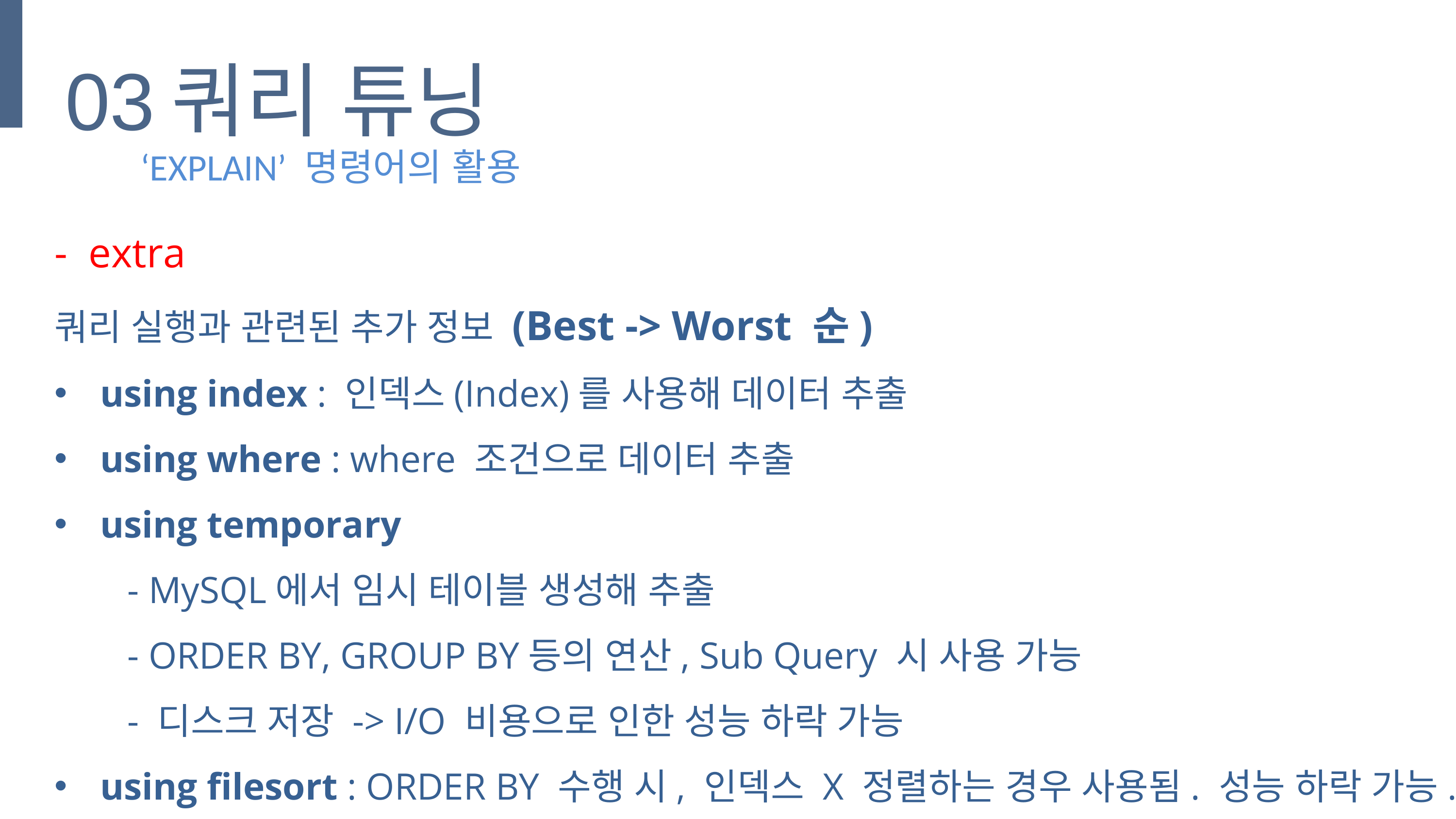

03
쿼리 튜닝
‘EXPLAIN’ 명령어의 활용
-  extra
쿼리 실행과 관련된 추가 정보 (Best -> Worst 순)
using index : 인덱스(Index)를 사용해 데이터 추출
using where : where 조건으로 데이터 추출
using temporary
	- MySQL에서 임시 테이블 생성해 추출
 	- ORDER BY, GROUP BY등의 연산, Sub Query 시 사용 가능
	- 디스크 저장 -> I/O 비용으로 인한 성능 하락 가능
using filesort : ORDER BY 수행 시, 인덱스 X 정렬하는 경우 사용됨. 성능 하락 가능.